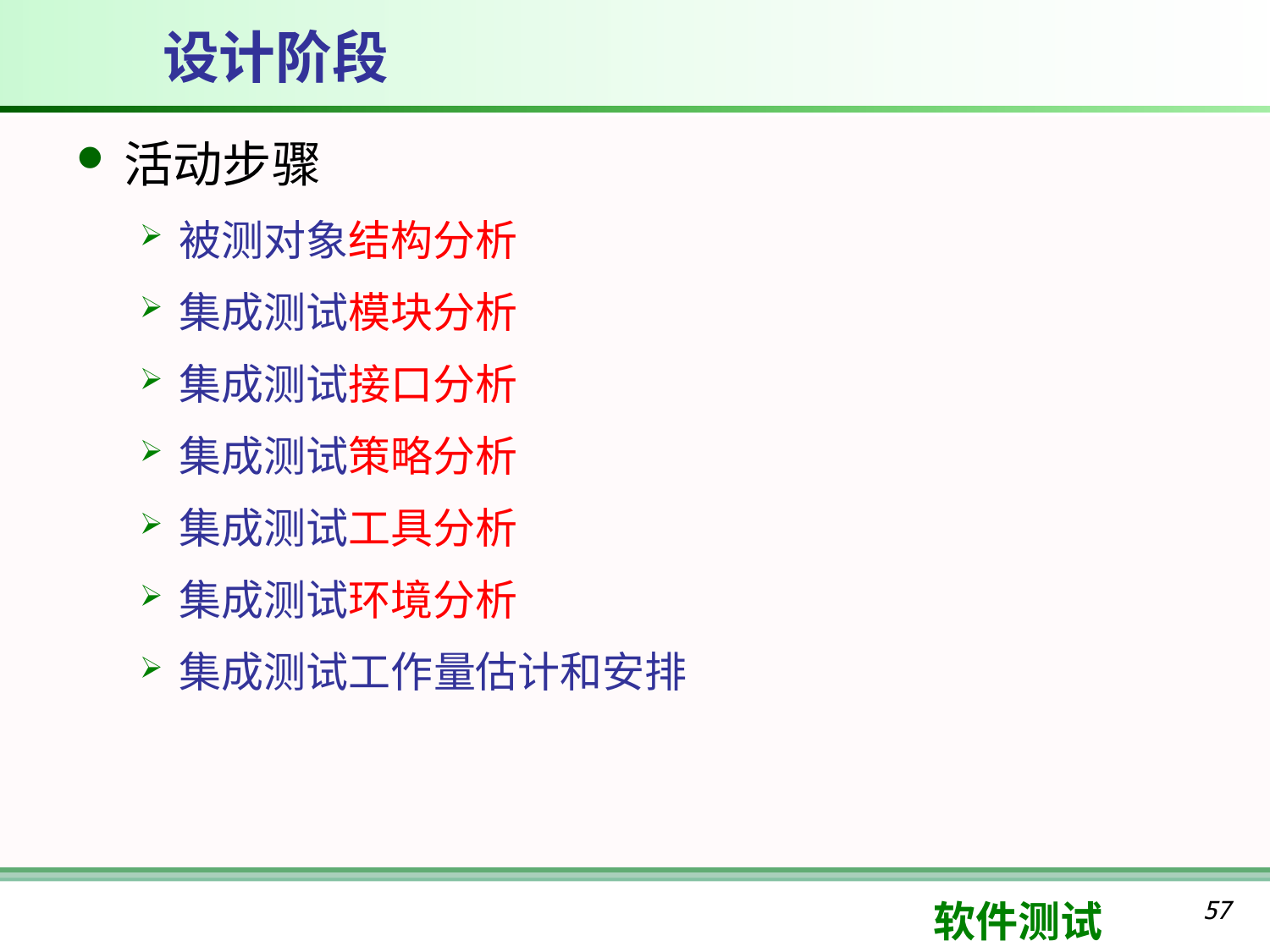

设计阶段
活动步骤
被测对象结构分析
集成测试模块分析
集成测试接口分析
集成测试策略分析
集成测试工具分析
集成测试环境分析
集成测试工作量估计和安排
57